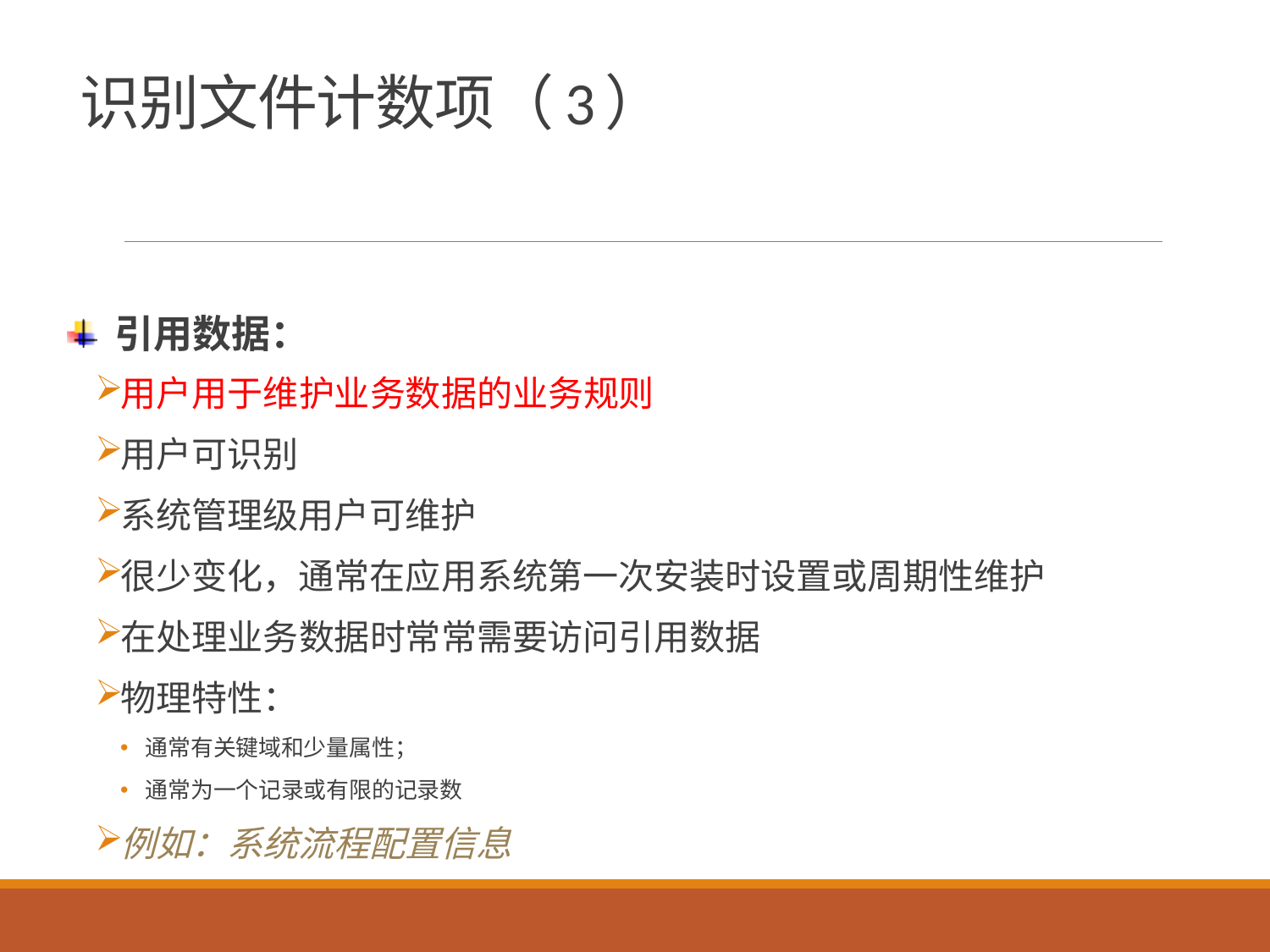

# 识别文件计数项（3）
引用数据：
用户用于维护业务数据的业务规则
用户可识别
系统管理级用户可维护
很少变化，通常在应用系统第一次安装时设置或周期性维护
在处理业务数据时常常需要访问引用数据
物理特性：
通常有关键域和少量属性；
通常为一个记录或有限的记录数
例如：系统流程配置信息